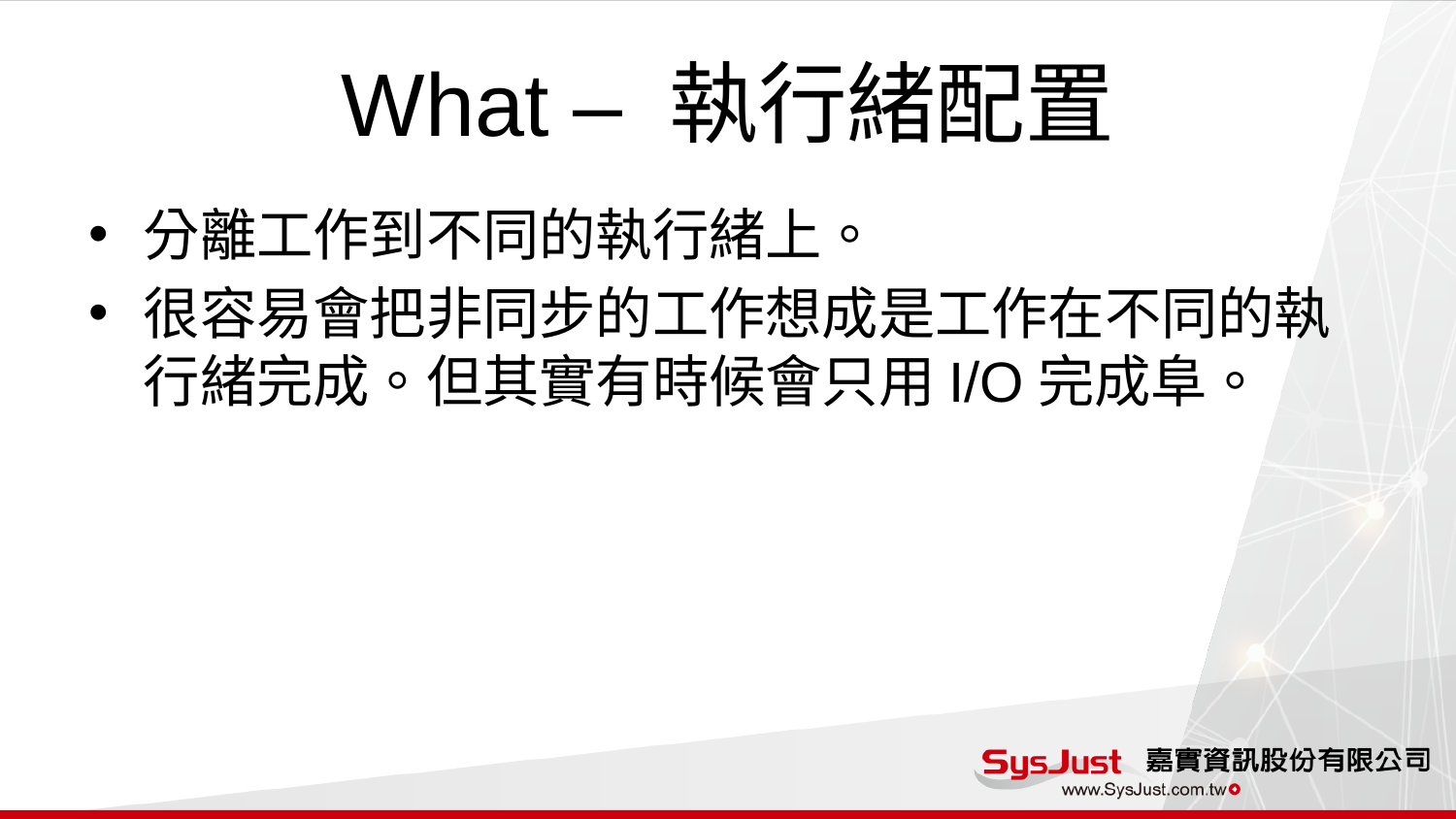

# What – 執行緒配置
分離工作到不同的執行緒上。
很容易會把非同步的工作想成是工作在不同的執行緒完成。但其實有時候會只用I/O完成阜。